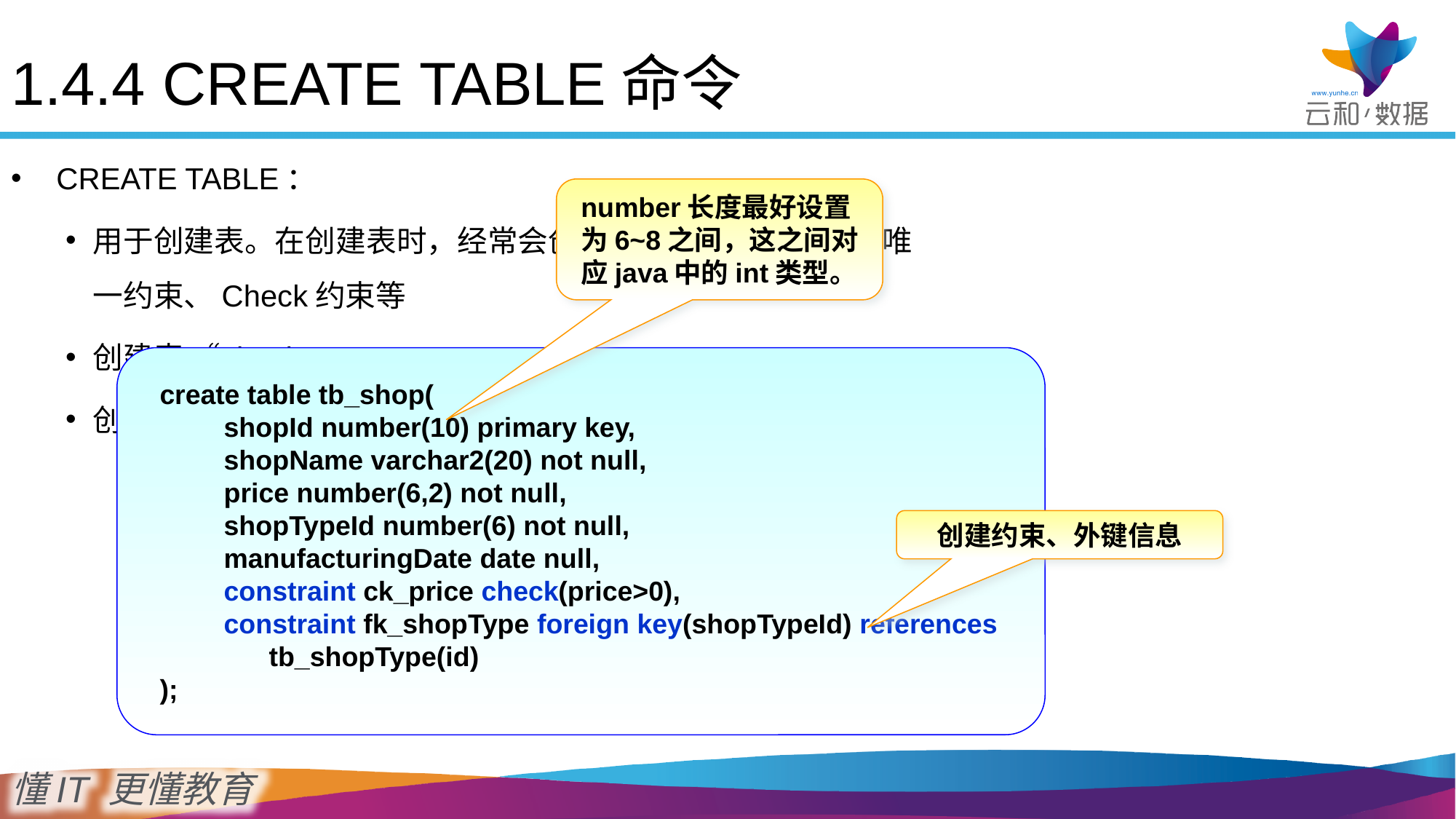

1.4.4 CREATE TABLE命令
CREATE TABLE：
用于创建表。在创建表时，经常会创建该表的主键、外键、唯一约束、Check约束等
创建表 “tb_shopType”
创建表“tb_shop”
number长度最好设置为6~8之间，这之间对应java中的int类型。
create table tb_shop(
  	shopId number(10) primary key,
  	shopName varchar2(20) not null,
  	price number(6,2) not null,
  	shopTypeId number(6) not null,
  	manufacturingDate date null,
  	constraint ck_price check(price>0),
  	constraint fk_shopType foreign key(shopTypeId) references 		tb_shopType(id)
);
create table tb_shopType(
	ID number(6) primary key,
	typeName varchar2(20) not null
);
创建约束、外键信息